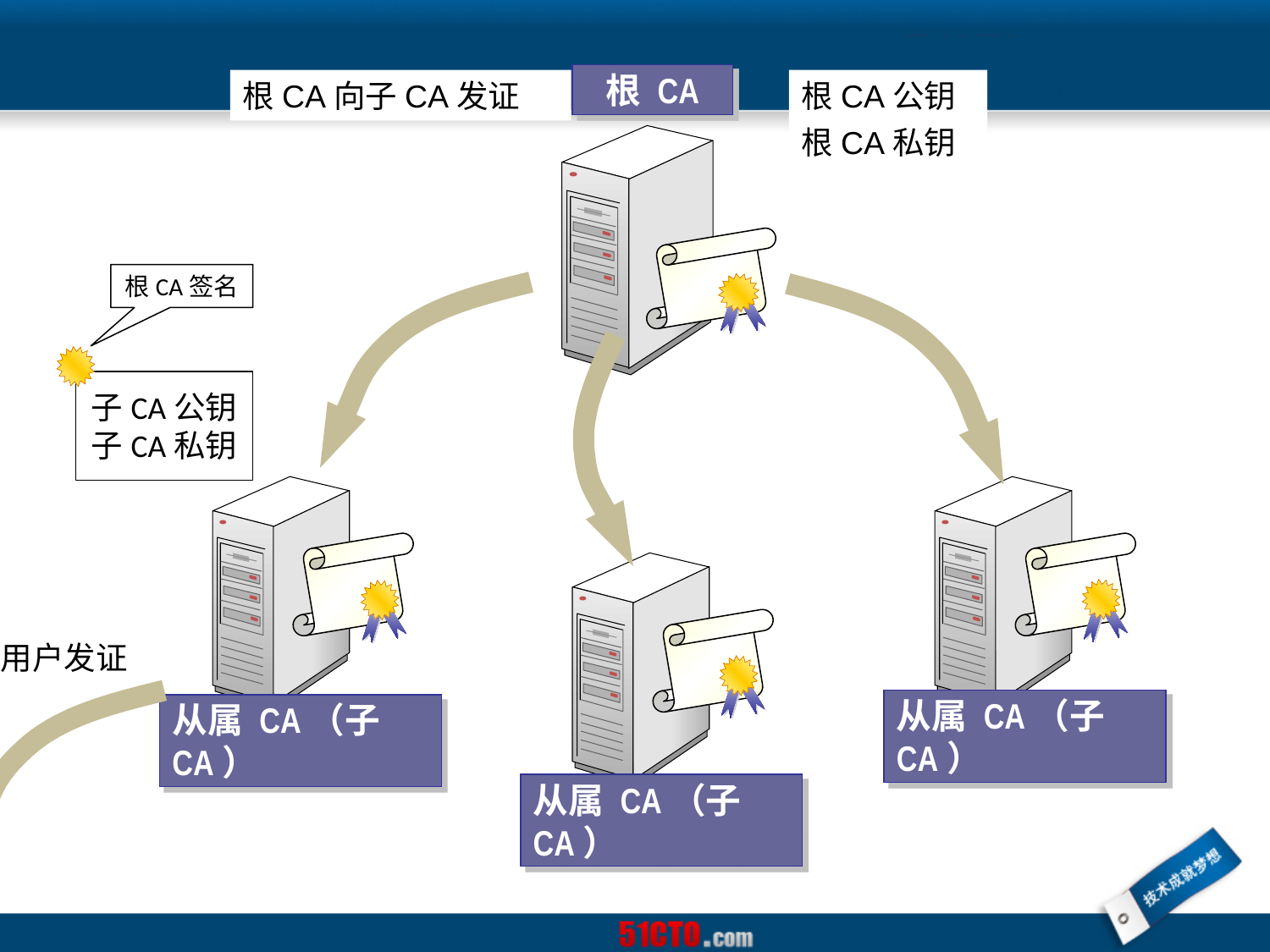

根 CA
根CA向子CA发证
根CA公钥
根CA私钥

根CA签名

子CA公钥
子CA私钥

子CA给最终用户发证

从属 CA（子CA）
从属 CA（子CA）
子CA签名
Web网站
从属 CA（子CA）

Baidu私钥
baidu公钥